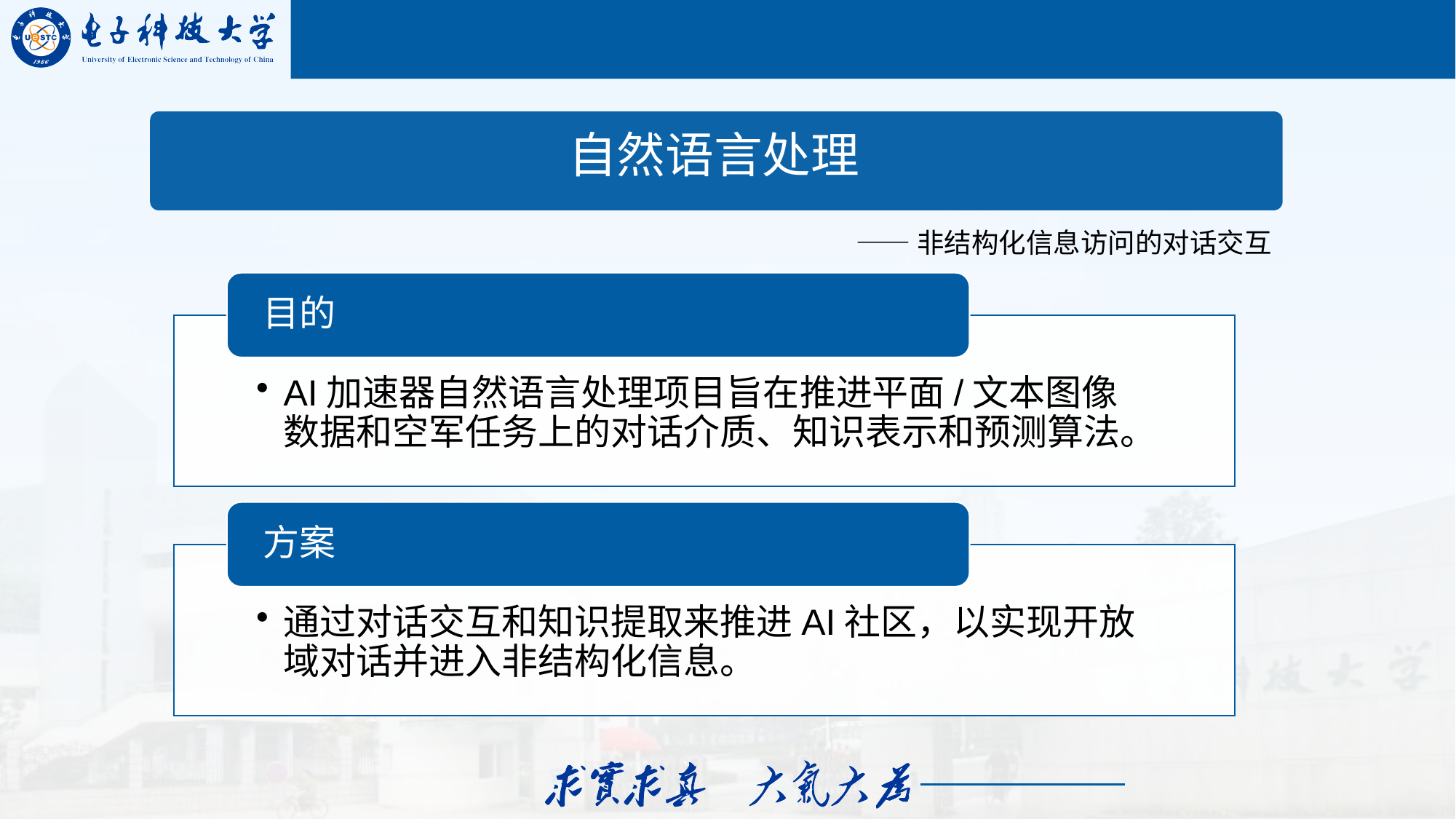

自然语言处理
——非结构化信息访问的对话交互
AI加速器自然语言处理项目旨在推进平面/文本图像数据和空军任务上的对话介质、知识表示和预测算法。
目的
通过对话交互和知识提取来推进AI社区，以实现开放域对话并进入非结构化信息。
方案